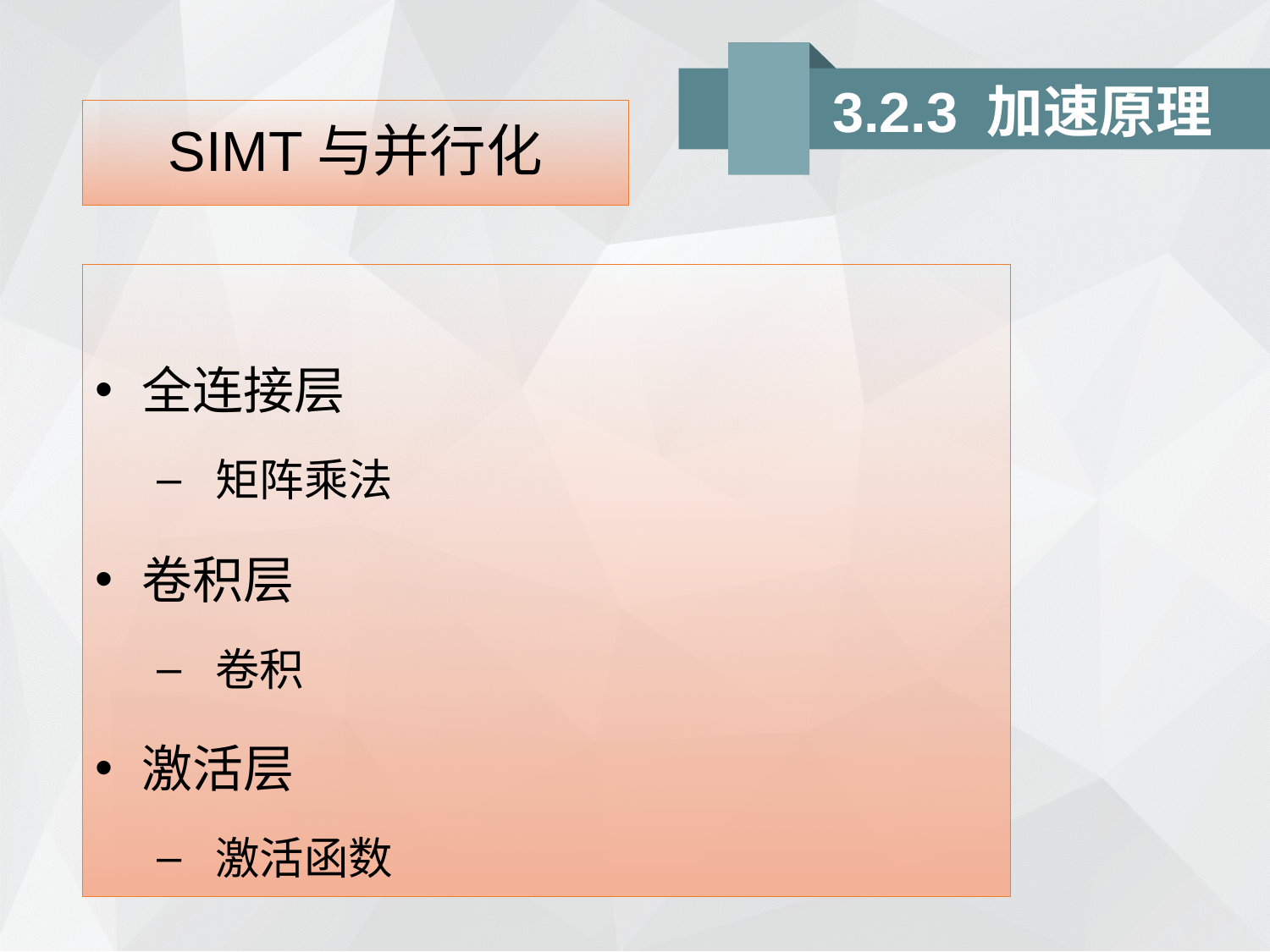

3.2.3 加速原理
SIMT与并行化

全连接层
 矩阵乘法
卷积层
 卷积
激活层
 激活函数